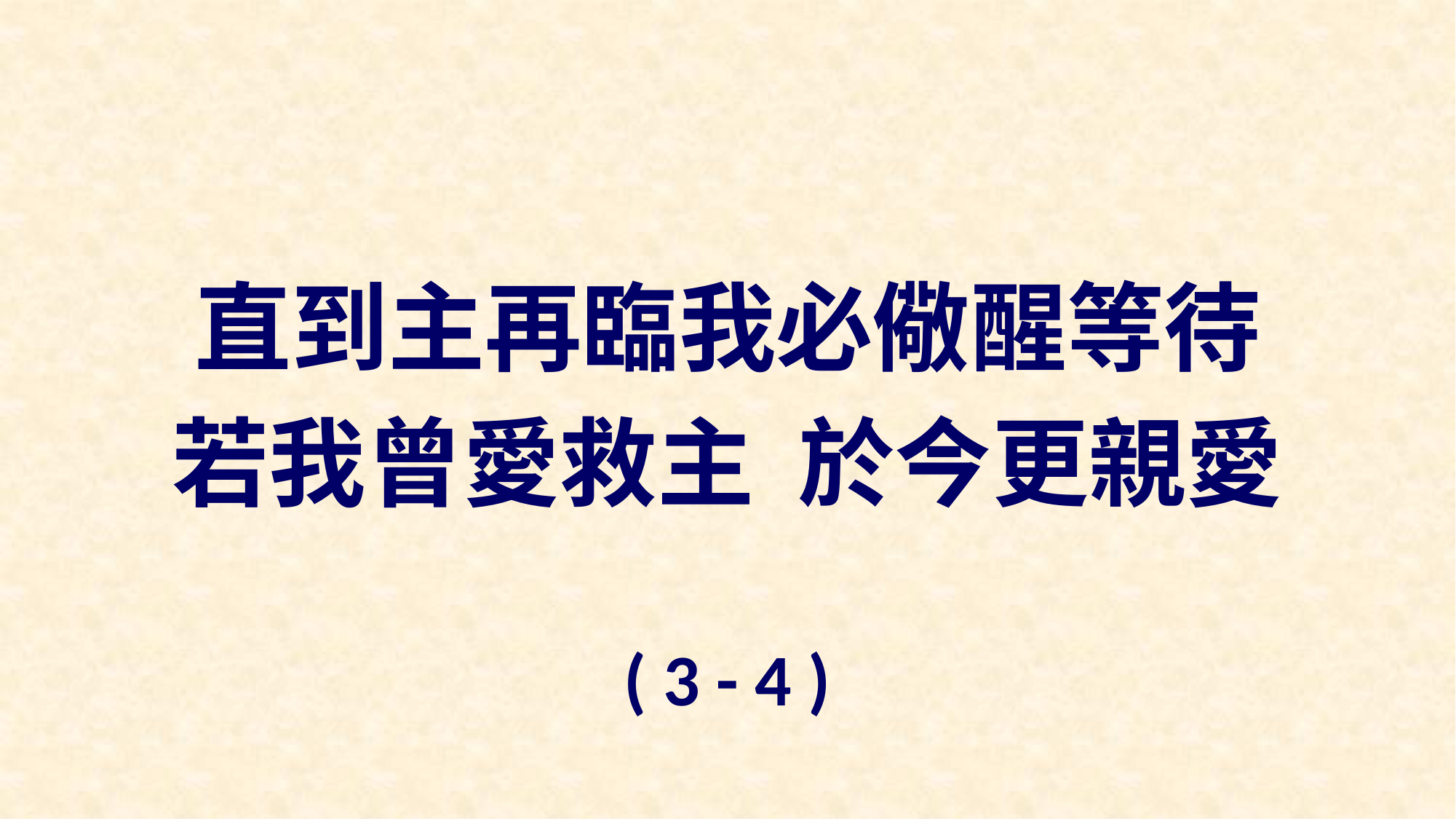

直到主再臨我必儆醒等待
若我曾愛救主  於今更親愛
( 3 - 4 )